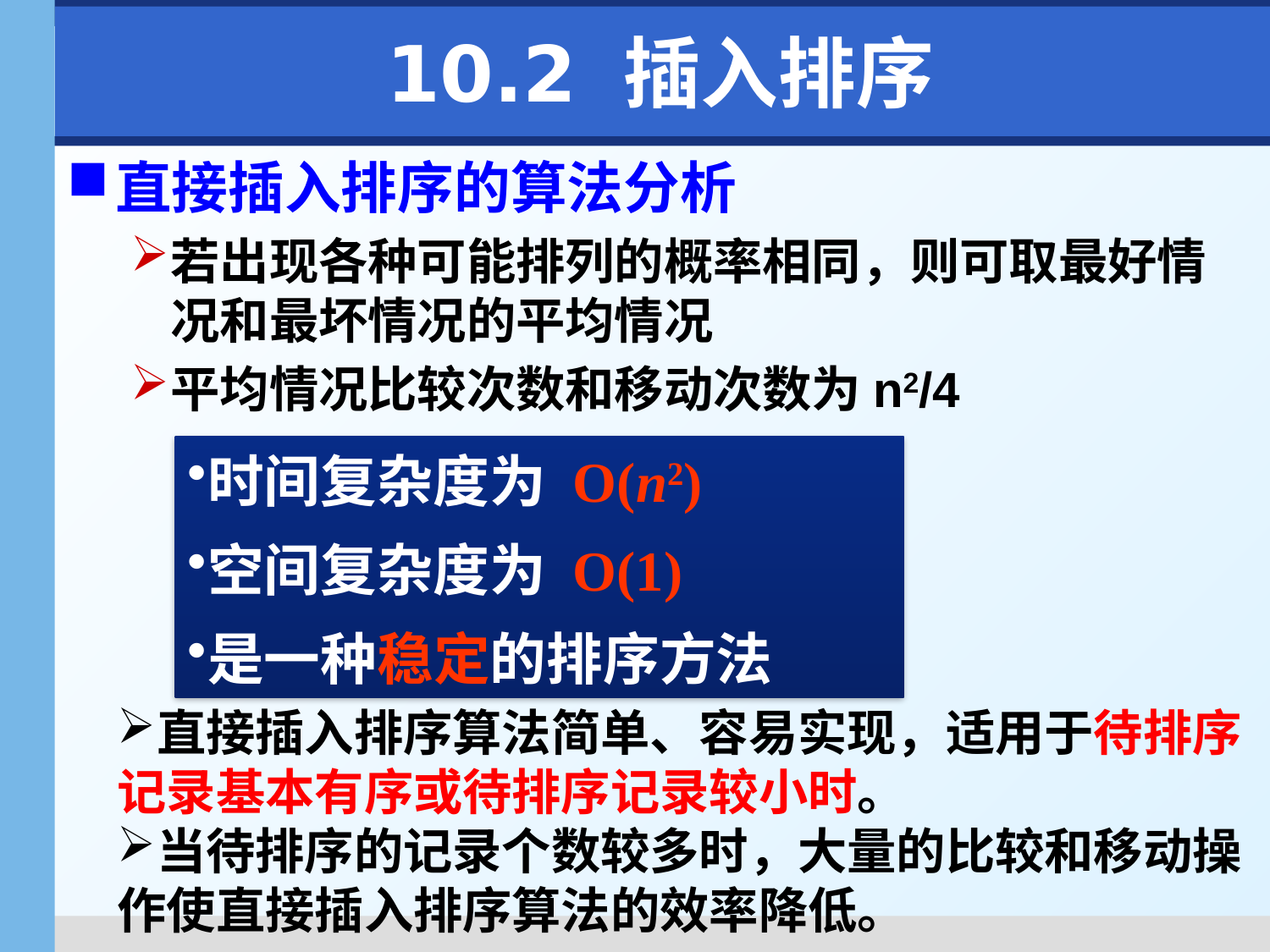

# 10.2 插入排序
直接插入排序的算法分析
若出现各种可能排列的概率相同，则可取最好情况和最坏情况的平均情况
平均情况比较次数和移动次数为n2/4
时间复杂度为 O(n2)
空间复杂度为 O(1)
是一种稳定的排序方法
直接插入排序算法简单、容易实现，适用于待排序记录基本有序或待排序记录较小时。
当待排序的记录个数较多时，大量的比较和移动操作使直接插入排序算法的效率降低。